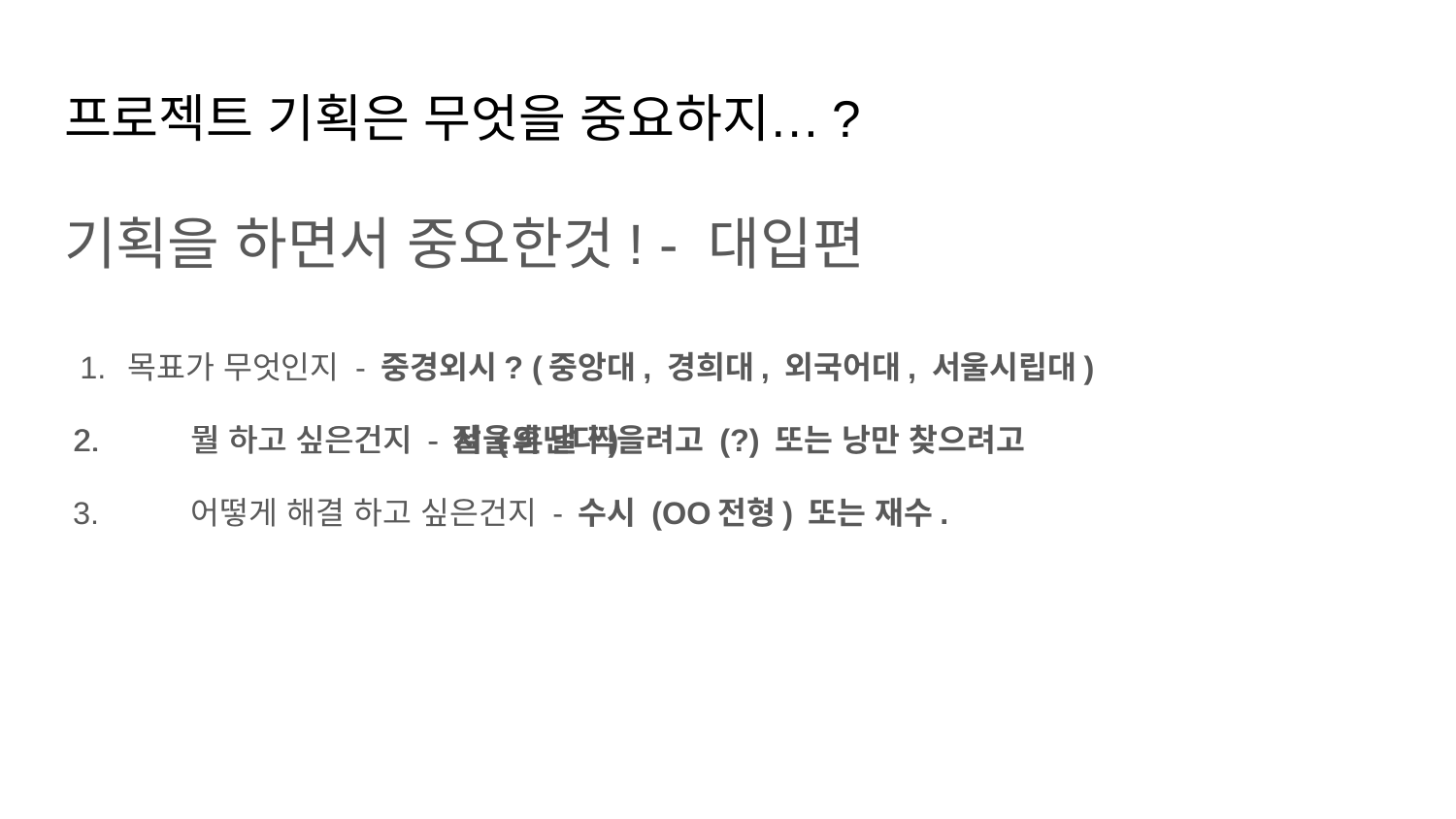

# 프로젝트 기획은 무엇을 중요하지…?
기획을 하면서 중요한것! - 대입편
목표가 무엇인지 - 중경외시? (중앙대, 경희대, 외국어대, 서울시립대)
 2. 	뭘 하고 싶은건지 - 잘 (혼난다)
 2. 	뭘 하고 싶은건지 - 서울의 달 찍을려고 (?) 또는 낭만 찾으려고
 3. 	어떻게 해결 하고 싶은건지 - 수시 (OO전형) 또는 재수.